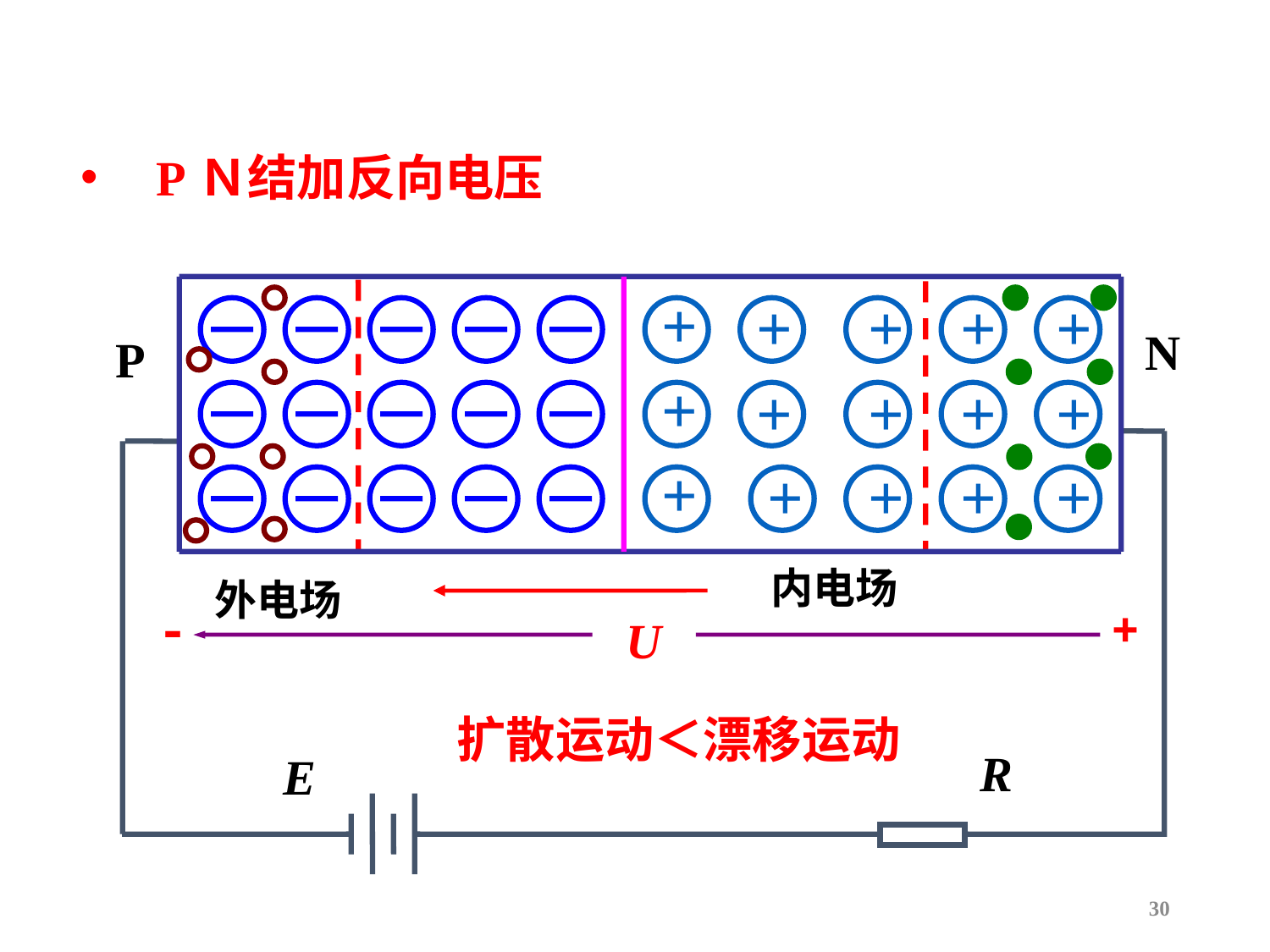

PＮ结加反向电压

+

+
+
+
+

N
P

+
+
+
+
+

+
+
+
+
+

内电场
外电场

-
+
U

扩散运动＜漂移运动
R
E

30